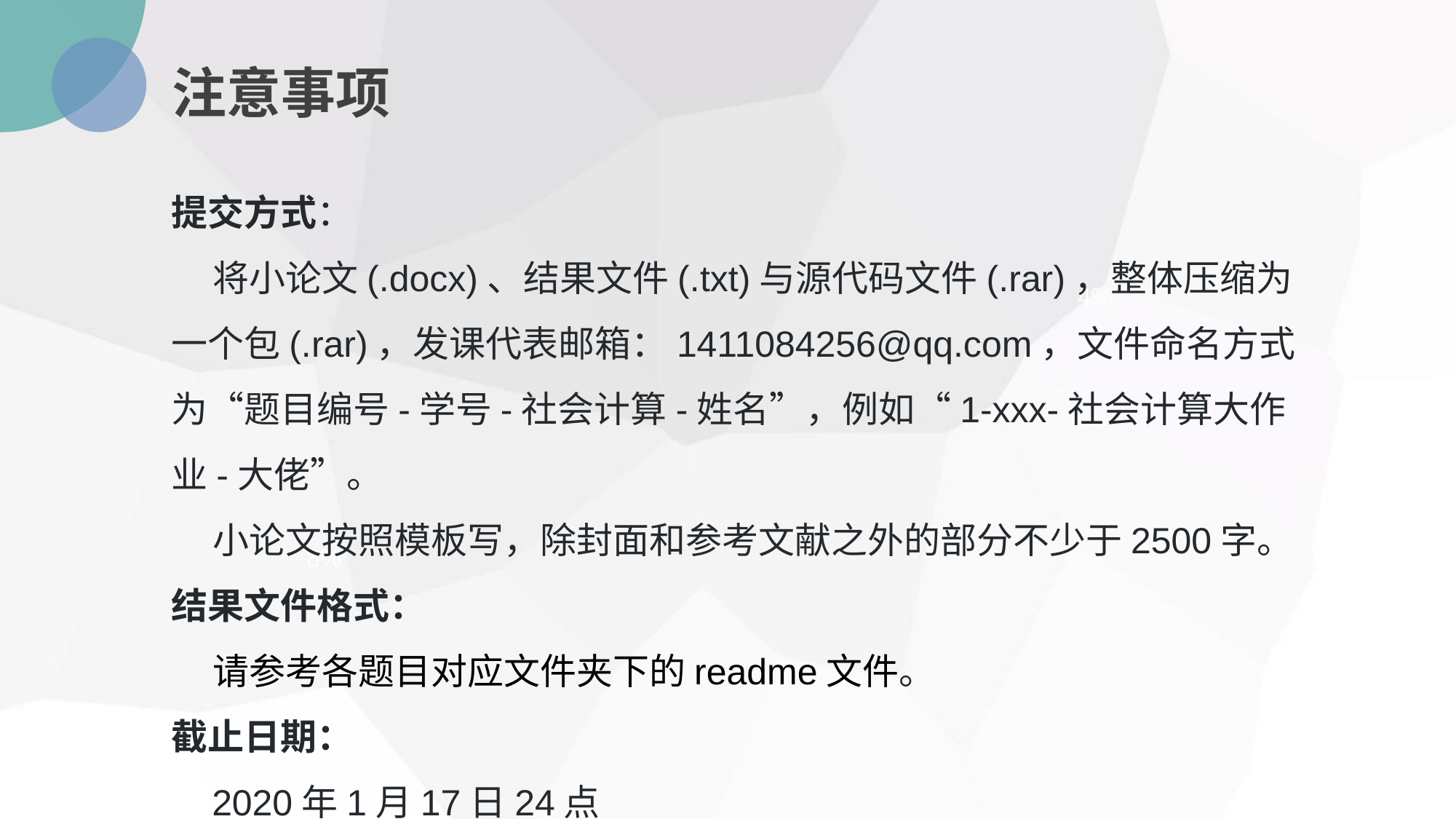

注意事项
提交方式：
    将小论文(.docx)、结果文件(.txt)与源代码文件(.rar)，整体压缩为一个包(.rar)，发课代表邮箱：1411084256@qq.com，文件命名方式为“题目编号-学号-社会计算-姓名”，例如“1-xxx-社会计算大作业-大佬”。
    小论文按照模板写，除封面和参考文献之外的部分不少于2500字。
结果文件格式：
    请参考各题目对应文件夹下的readme文件。
截止日期：
    2020年1月17日24点
4%
8%